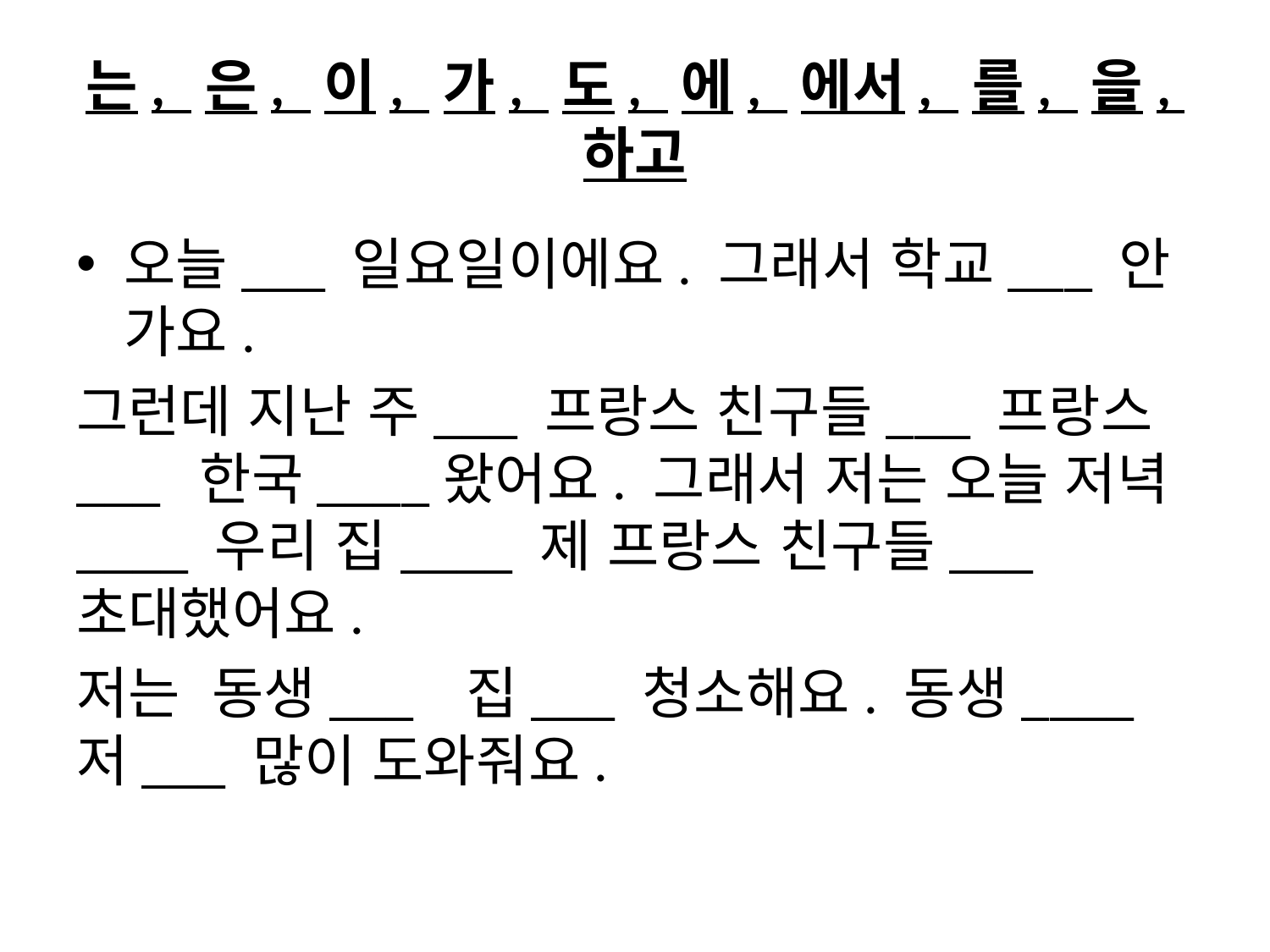

# 는,  은,  이,  가,  도,  에,  에서,  를,  을,  하고
오늘___ 일요일이에요. 그래서 학교___ 안 가요.
그런데 지난 주___ 프랑스 친구들___ 프랑스___  한국____왔어요. 그래서 저는 오늘 저녁____ 우리 집____ 제 프랑스 친구들___ 초대했어요.
저는  동생___   집___ 청소해요. 동생____ 저___ 많이 도와줘요.